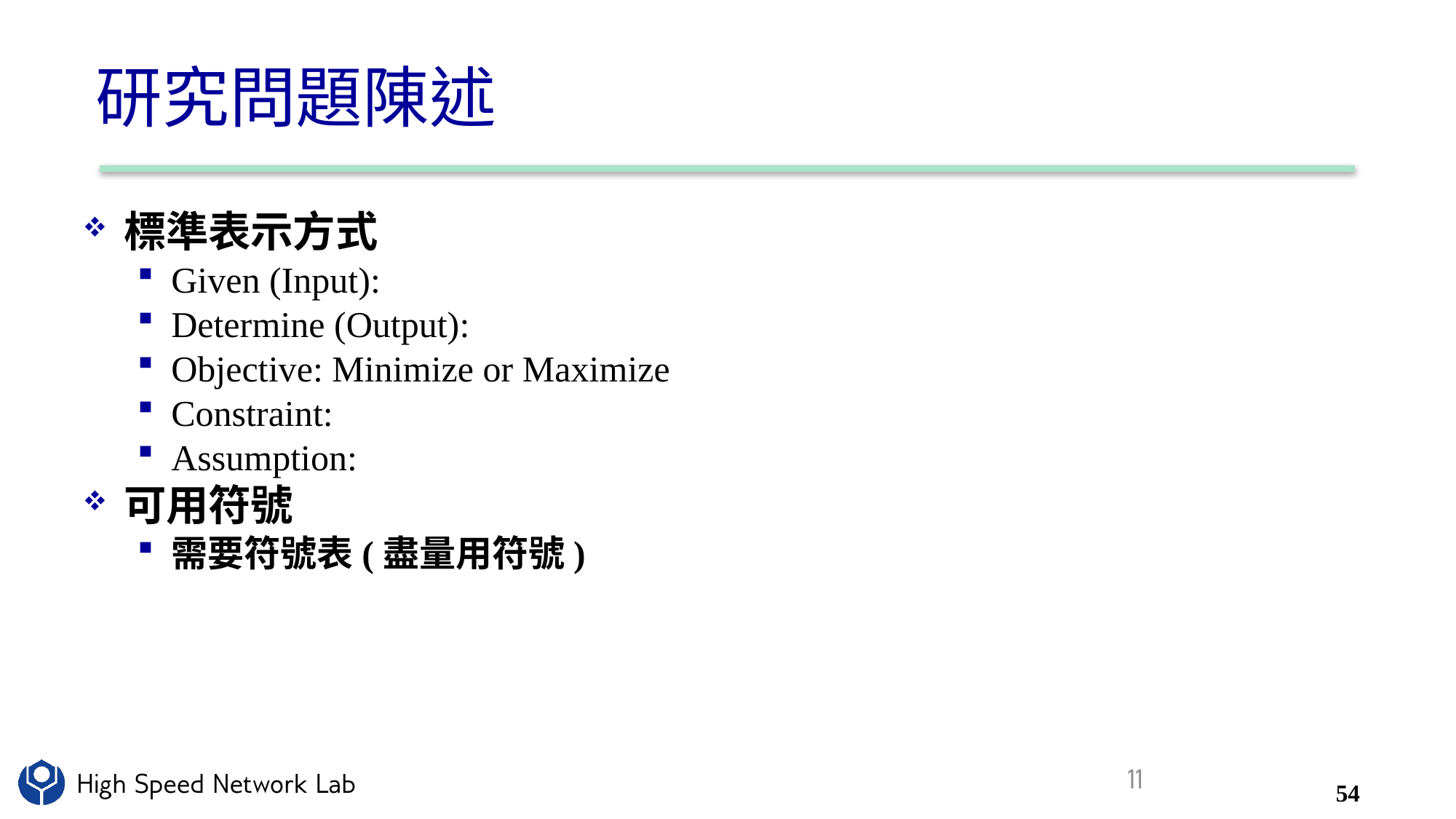

# 研究問題陳述
標準表示方式
Given (Input):
Determine (Output):
Objective: Minimize or Maximize
Constraint:
Assumption:
可用符號
需要符號表(盡量用符號)

11
54